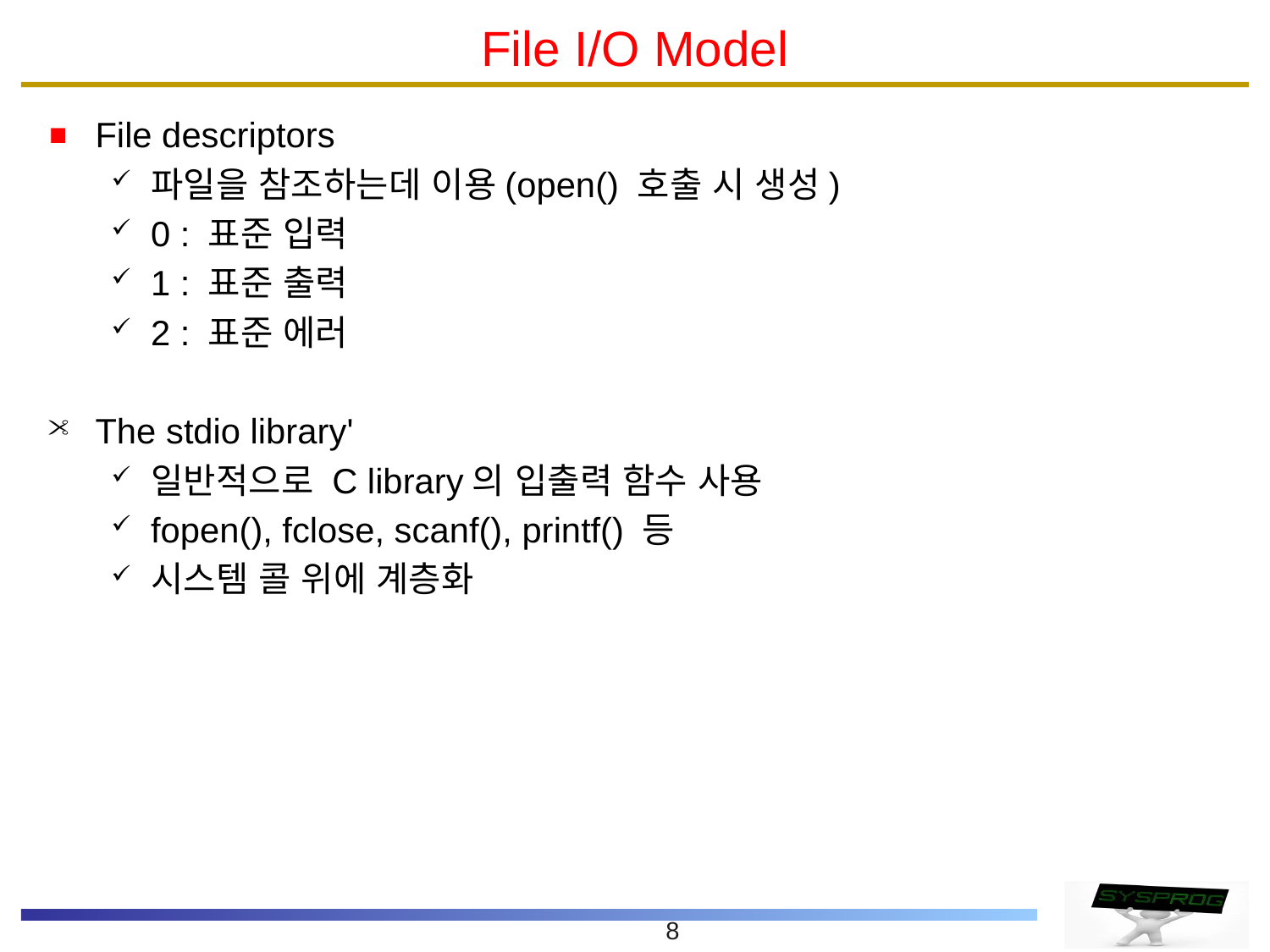

# File I/O Model
File descriptors
파일을 참조하는데 이용(open() 호출 시 생성)
0 : 표준 입력
1 : 표준 출력
2 : 표준 에러

The stdio library'
일반적으로 C library의 입출력 함수 사용
fopen(), fclose, scanf(), printf() 등
시스템 콜 위에 계층화
8